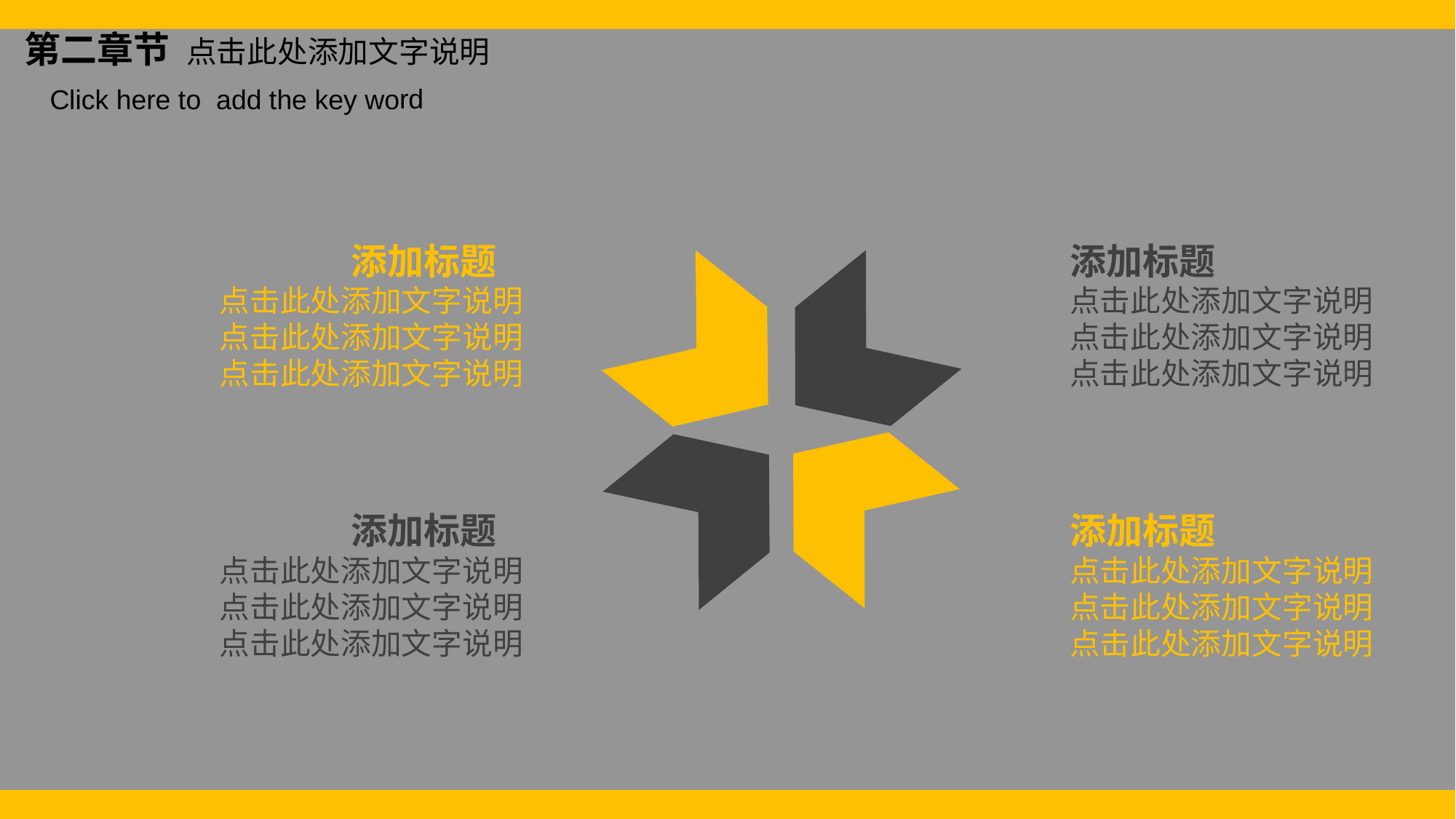

第二章节  点击此处添加文字说明
Click here to  add the key word
               添加标题
点击此处添加文字说明
点击此处添加文字说明
点击此处添加文字说明
添加标题
点击此处添加文字说明
点击此处添加文字说明
点击此处添加文字说明

               添加标题
点击此处添加文字说明
点击此处添加文字说明
点击此处添加文字说明
添加标题
点击此处添加文字说明
点击此处添加文字说明
点击此处添加文字说明